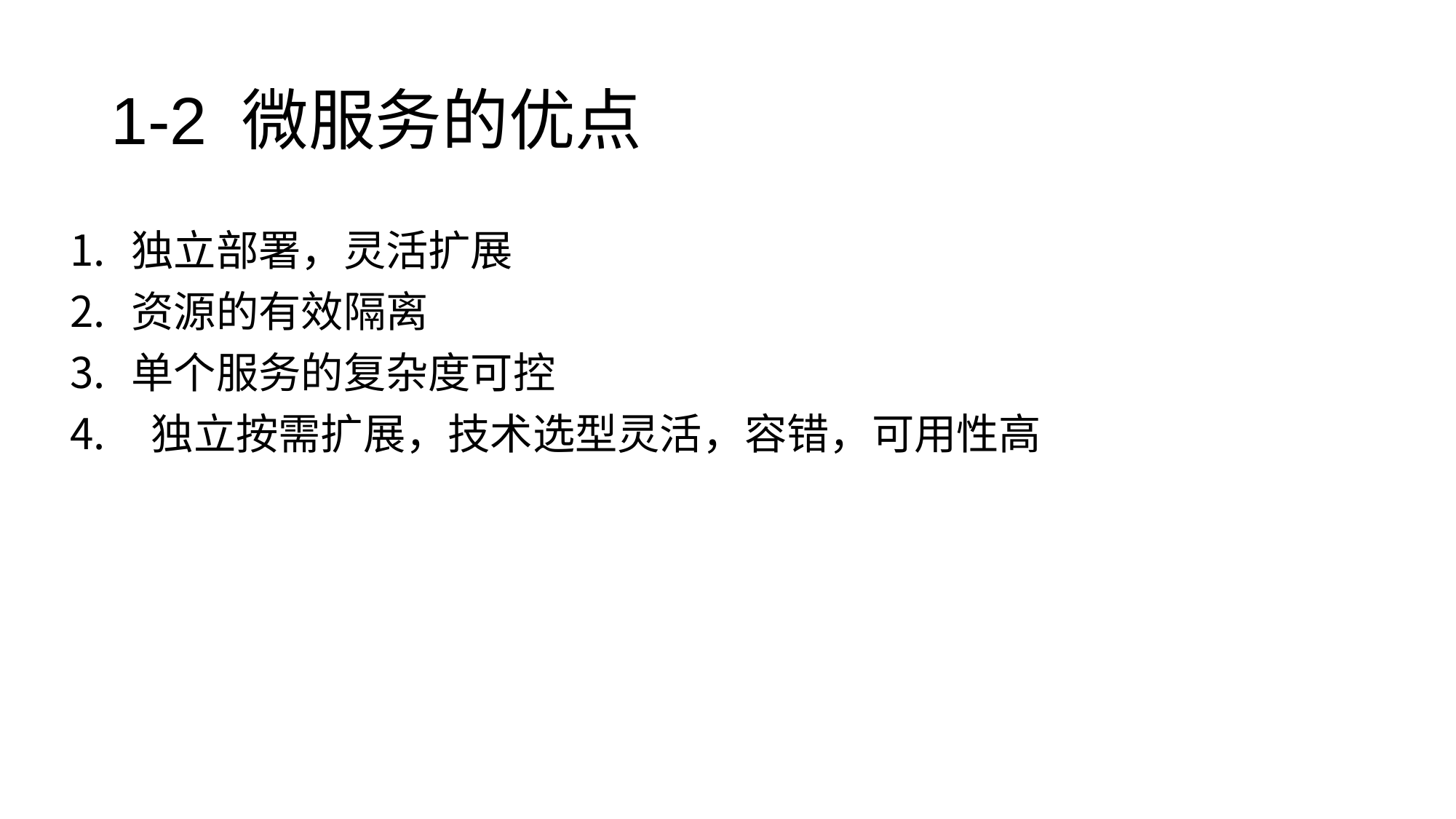

# 1-2 微服务的优点

独立部署，灵活扩展
资源的有效隔离
单个服务的复杂度可控
 独立按需扩展，技术选型灵活，容错，可用性高